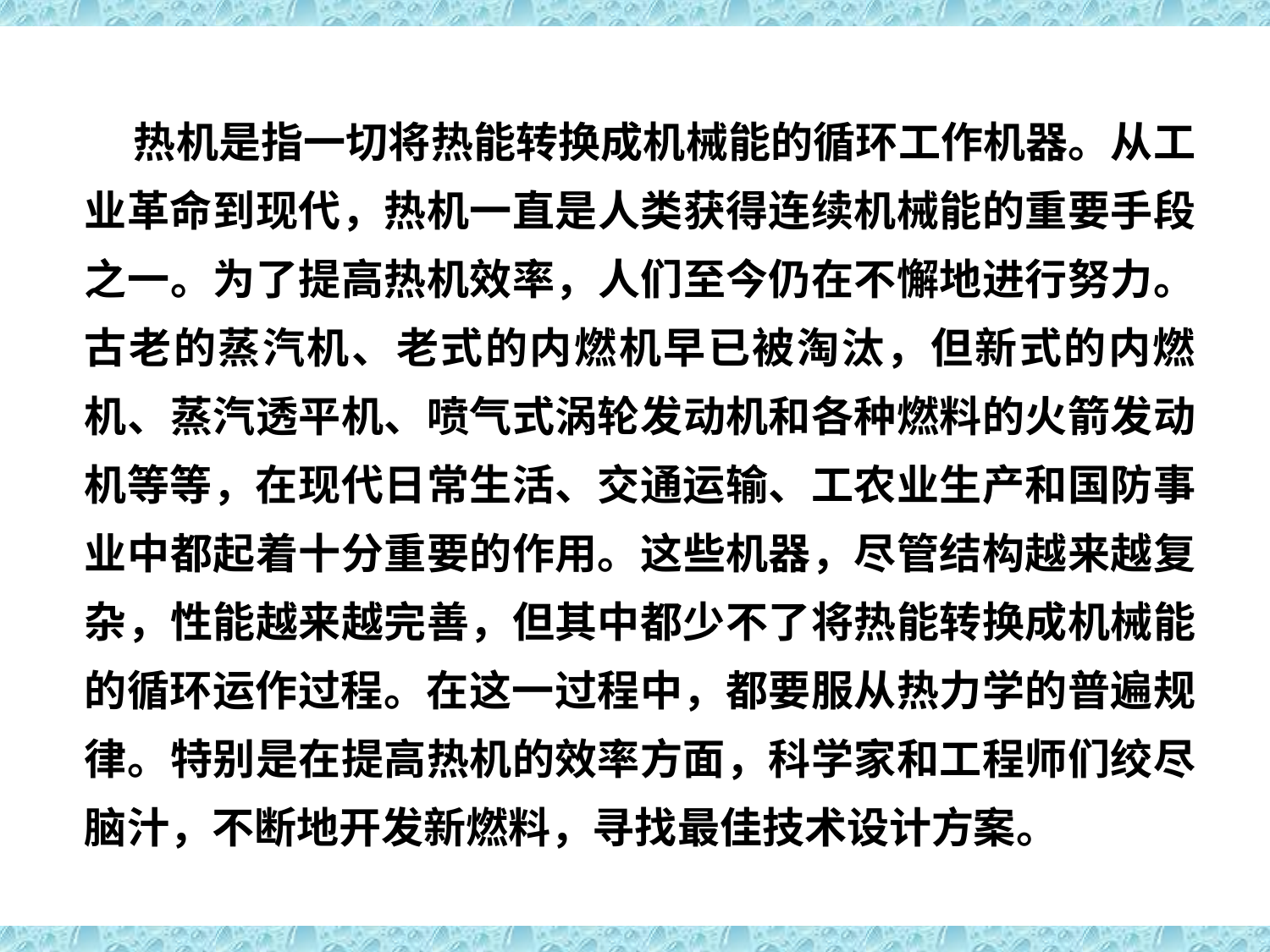

现代热机
    热机是指一切将热能转换成机械能的循环工作机器。从工业革命到现代，热机一直是人类获得连续机械能的重要手段之一。为了提高热机效率，人们至今仍在不懈地进行努力。古老的蒸汽机、老式的内燃机早已被淘汰，但新式的内燃机、蒸汽透平机、喷气式涡轮发动机和各种燃料的火箭发动机等等，在现代日常生活、交通运输、工农业生产和国防事业中都起着十分重要的作用。这些机器，尽管结构越来越复杂，性能越来越完善，但其中都少不了将热能转换成机械能的循环运作过程。在这一过程中，都要服从热力学的普遍规律。特别是在提高热机的效率方面，科学家和工程师们绞尽脑汁，不断地开发新燃料，寻找最佳技术设计方案。